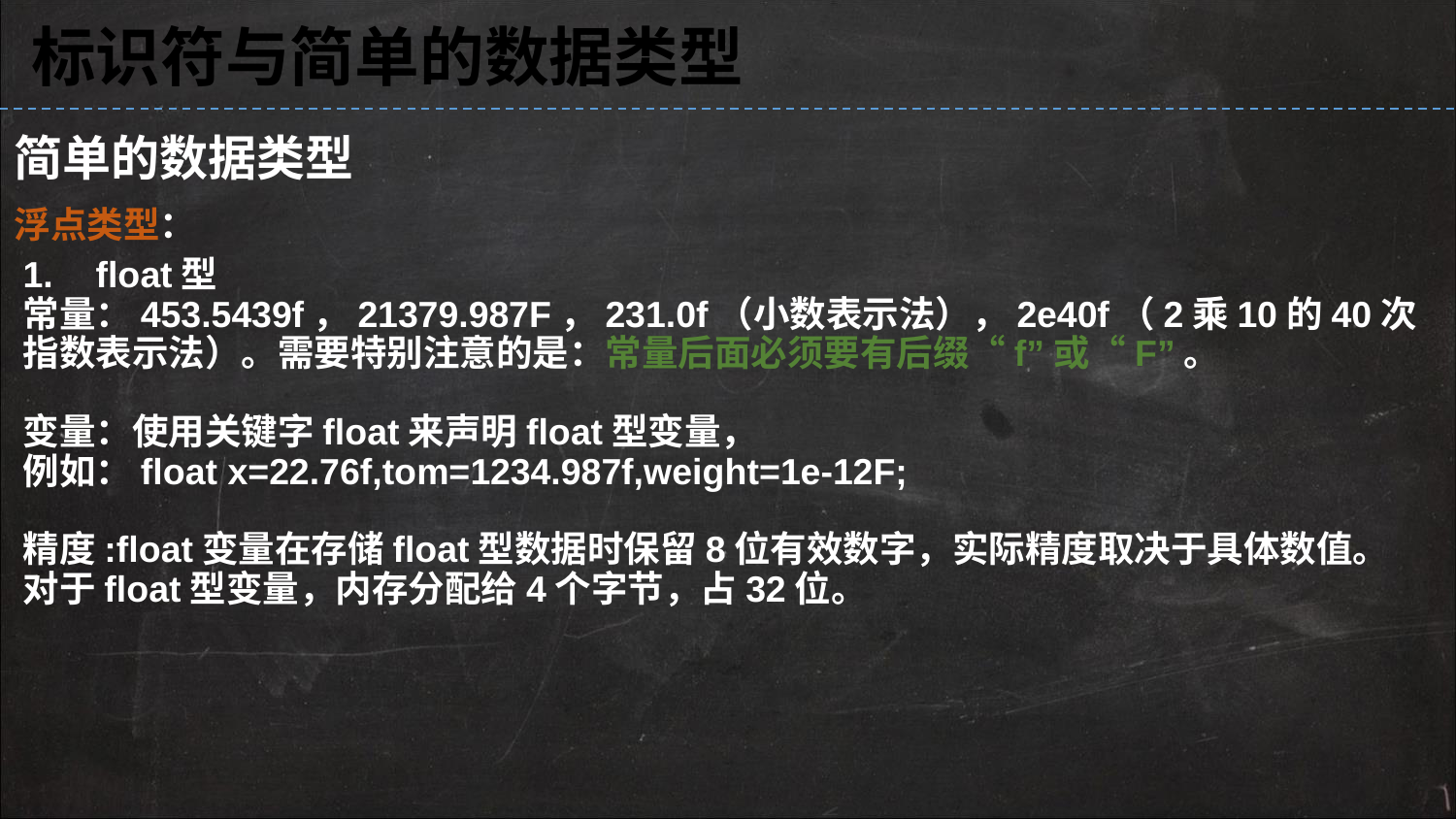

标识符与简单的数据类型
简单的数据类型
浮点类型：
float型
常量：453.5439f，21379.987F，231.0f（小数表示法），2e40f（2乘10的40次
指数表示法）。需要特别注意的是：常量后面必须要有后缀“f”或“F”。

变量：使用关键字float来声明float型变量，
例如：float x=22.76f,tom=1234.987f,weight=1e-12F;

精度:float变量在存储float型数据时保留8位有效数字，实际精度取决于具体数值。
对于float型变量，内存分配给4个字节，占32位。